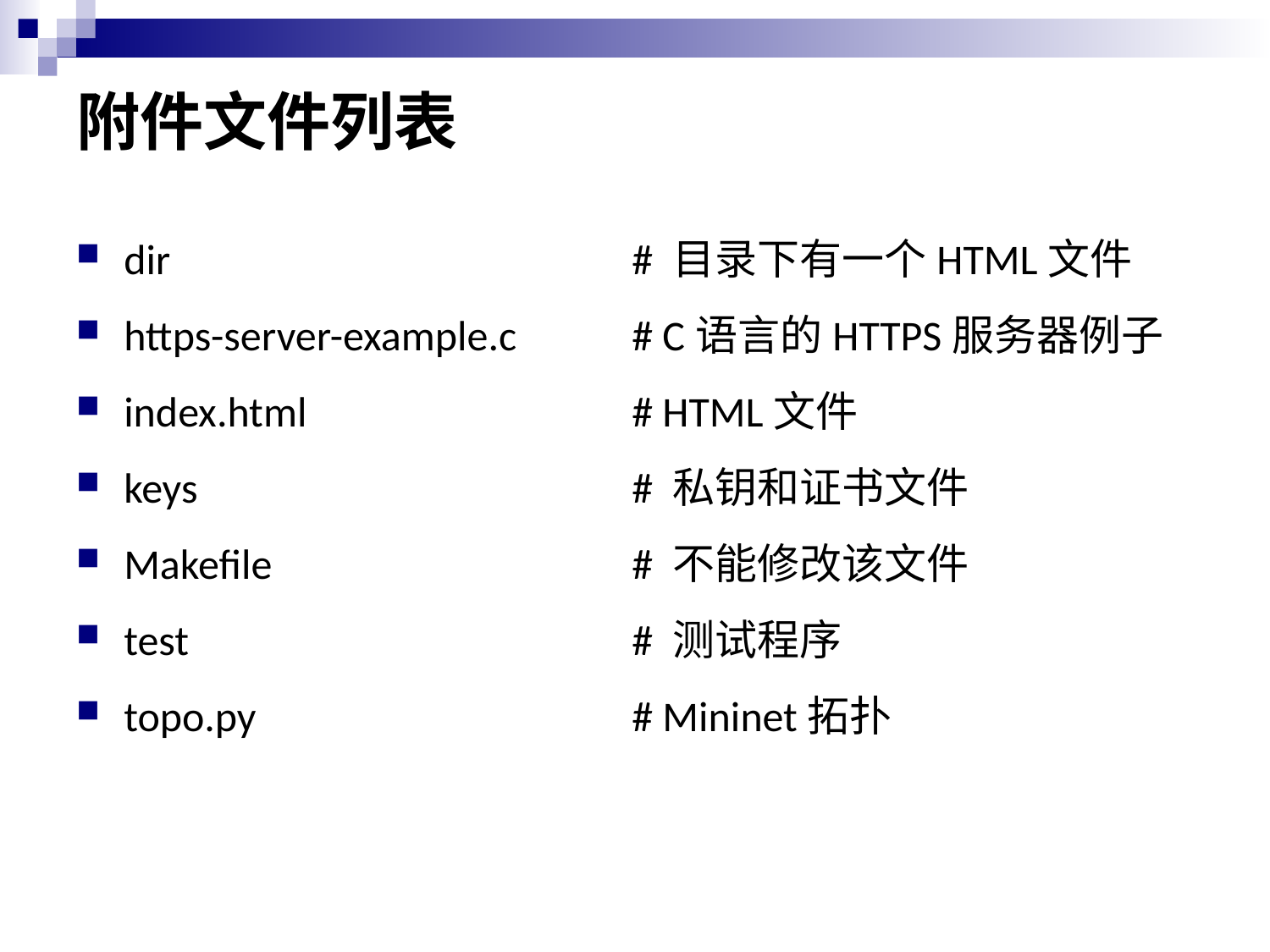

# 附件文件列表
dir				# 目录下有一个HTML文件
https-server-example.c	# C语言的HTTPS服务器例子
index.html			# HTML文件
keys				# 私钥和证书文件
Makefile			# 不能修改该文件
test				# 测试程序
topo.py			# Mininet拓扑